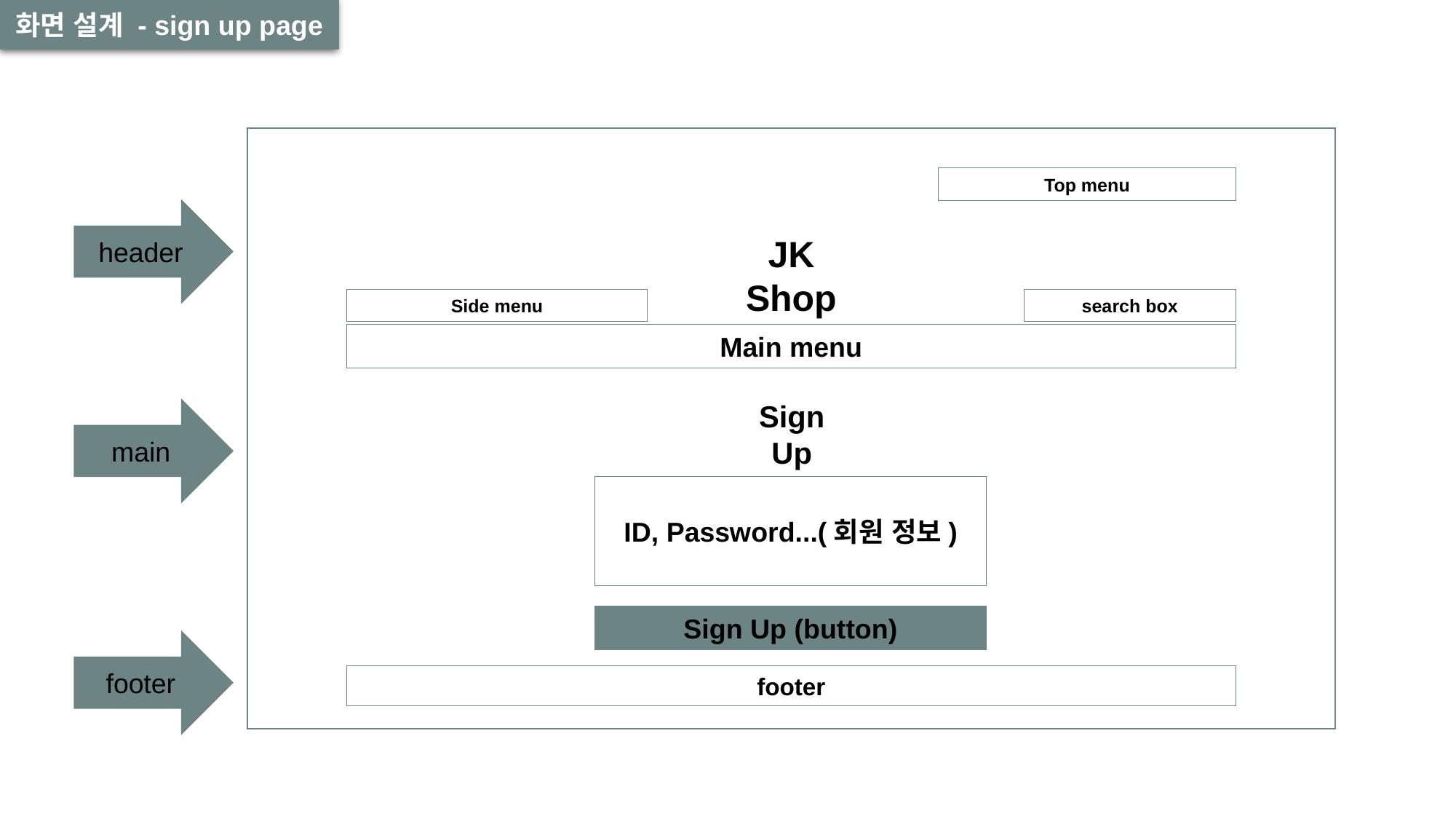

화면 설계 - sign up page

Top menu
header
JK Shop
Side menu
search box
Main menu
Sign Up
main

ID, Password...(회원 정보)

Sign Up (button)
footer
footer